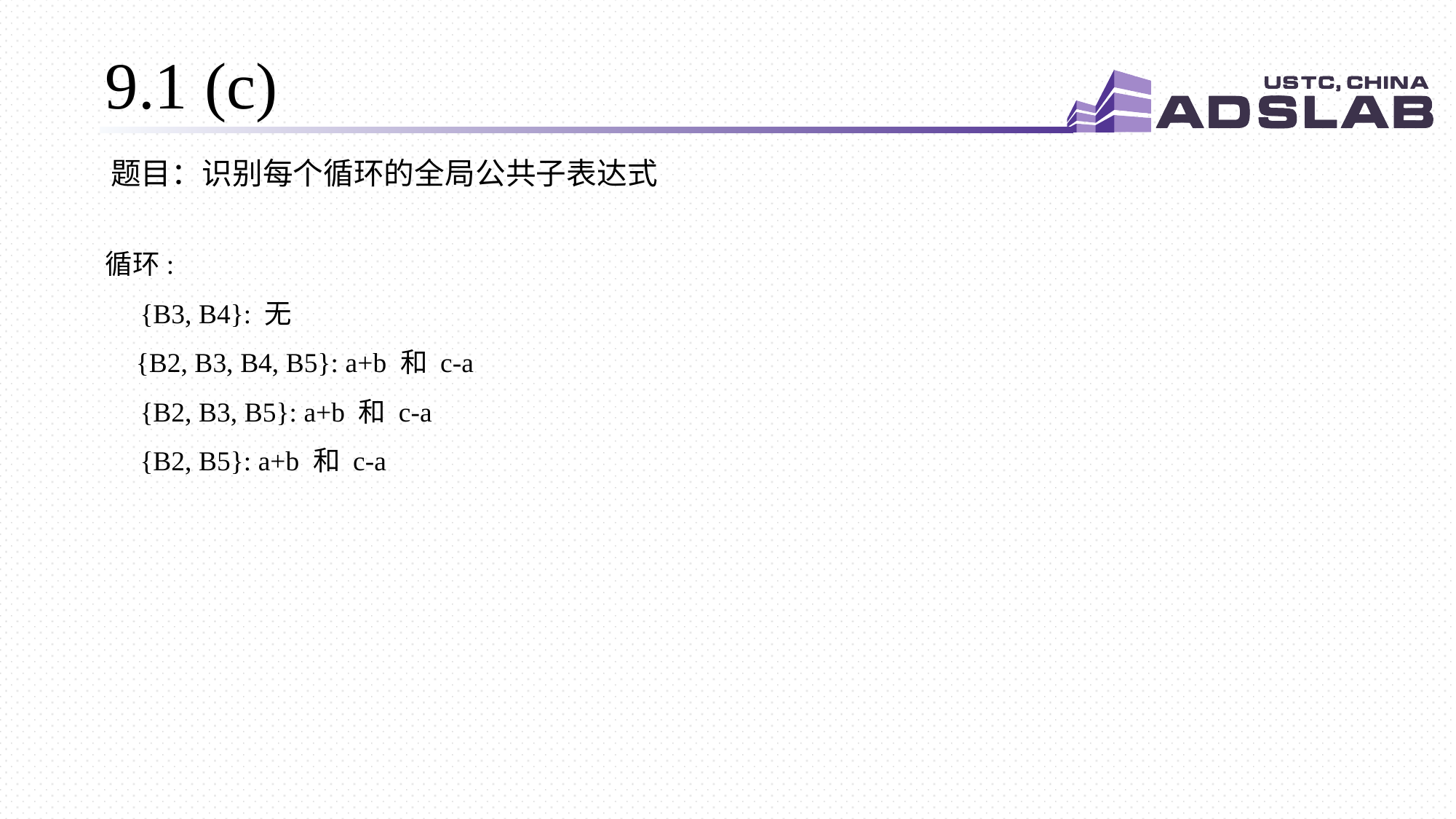

# 9.1 (c)
题目：识别每个循环的全局公共子表达式
循环:
     {B3, B4}: 无
    {B2, B3, B4, B5}: a+b 和 c-a
     {B2, B3, B5}: a+b 和 c-a
     {B2, B5}: a+b 和 c-a